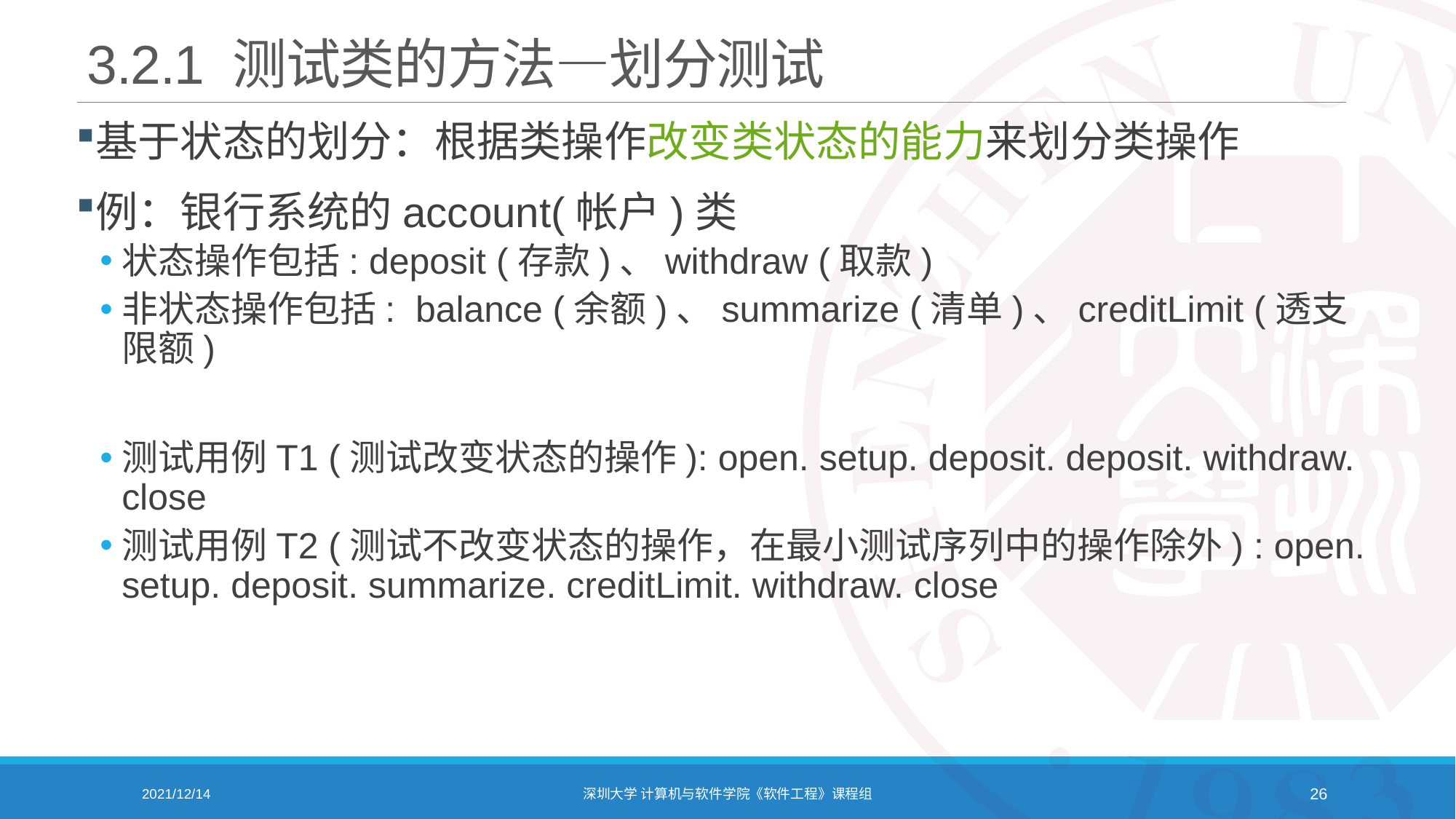

# 3.2.1 测试类的方法—划分测试
基于状态的划分：根据类操作改变类状态的能力来划分类操作
例：银行系统的account(帐户)类
状态操作包括: deposit (存款)、withdraw (取款)
非状态操作包括:  balance (余额)、summarize (清单)、creditLimit (透支限额)

测试用例T1 (测试改变状态的操作): open. setup. deposit. deposit. withdraw. close
测试用例T2 (测试不改变状态的操作，在最小测试序列中的操作除外) : open. setup. deposit. summarize. creditLimit. withdraw. close

2021/12/14
深圳大学 计算机与软件学院《软件工程》课程组
26